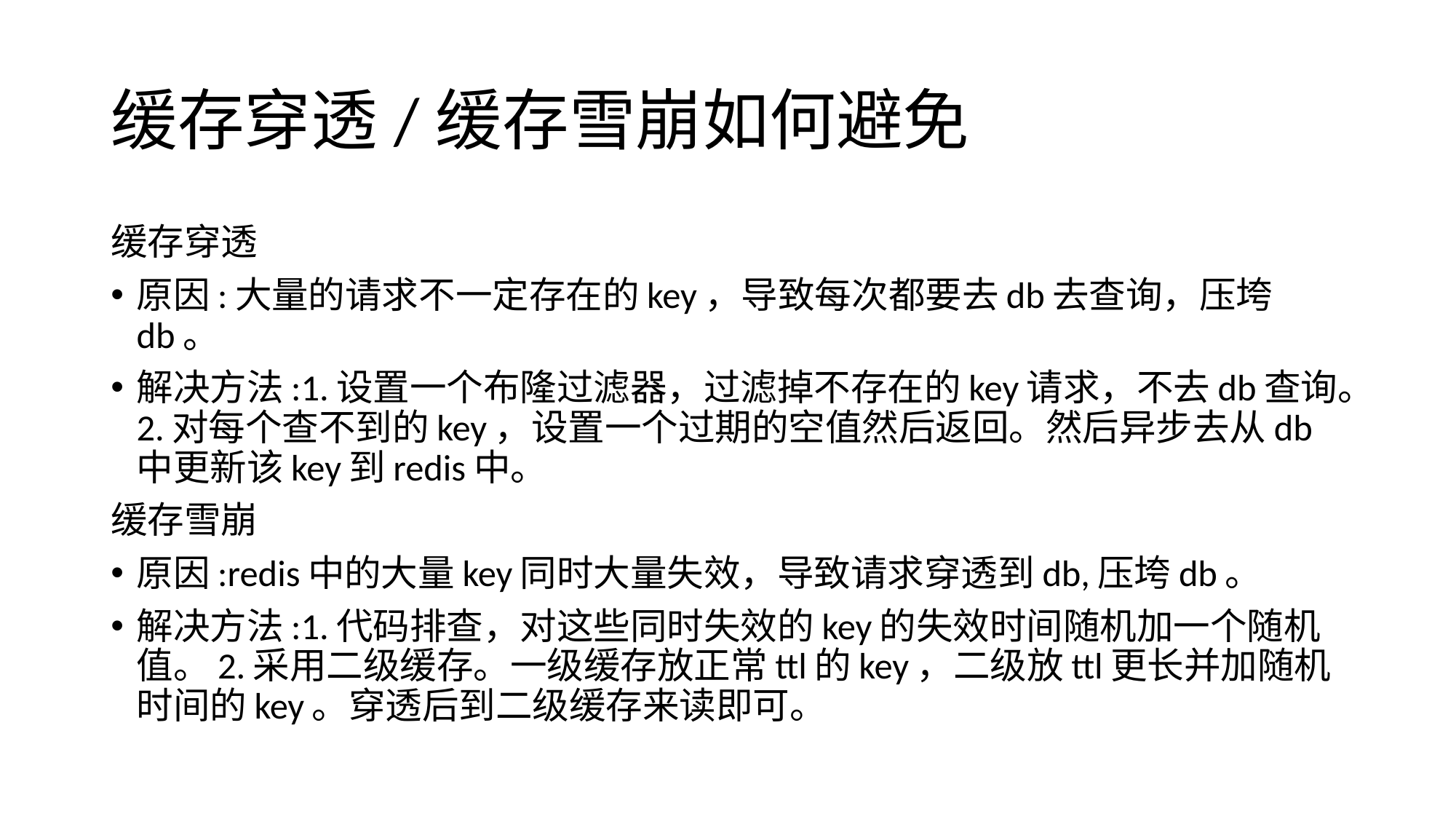

# 缓存穿透/缓存雪崩如何避免
缓存穿透
原因:大量的请求不一定存在的key，导致每次都要去db去查询，压垮db。
解决方法:1.设置一个布隆过滤器，过滤掉不存在的key请求，不去db查询。2.对每个查不到的key，设置一个过期的空值然后返回。然后异步去从db中更新该key到redis中。
缓存雪崩
原因:redis中的大量key同时大量失效，导致请求穿透到db,压垮db。
解决方法:1.代码排查，对这些同时失效的key的失效时间随机加一个随机值。2.采用二级缓存。一级缓存放正常ttl的key，二级放ttl更长并加随机时间的key。穿透后到二级缓存来读即可。